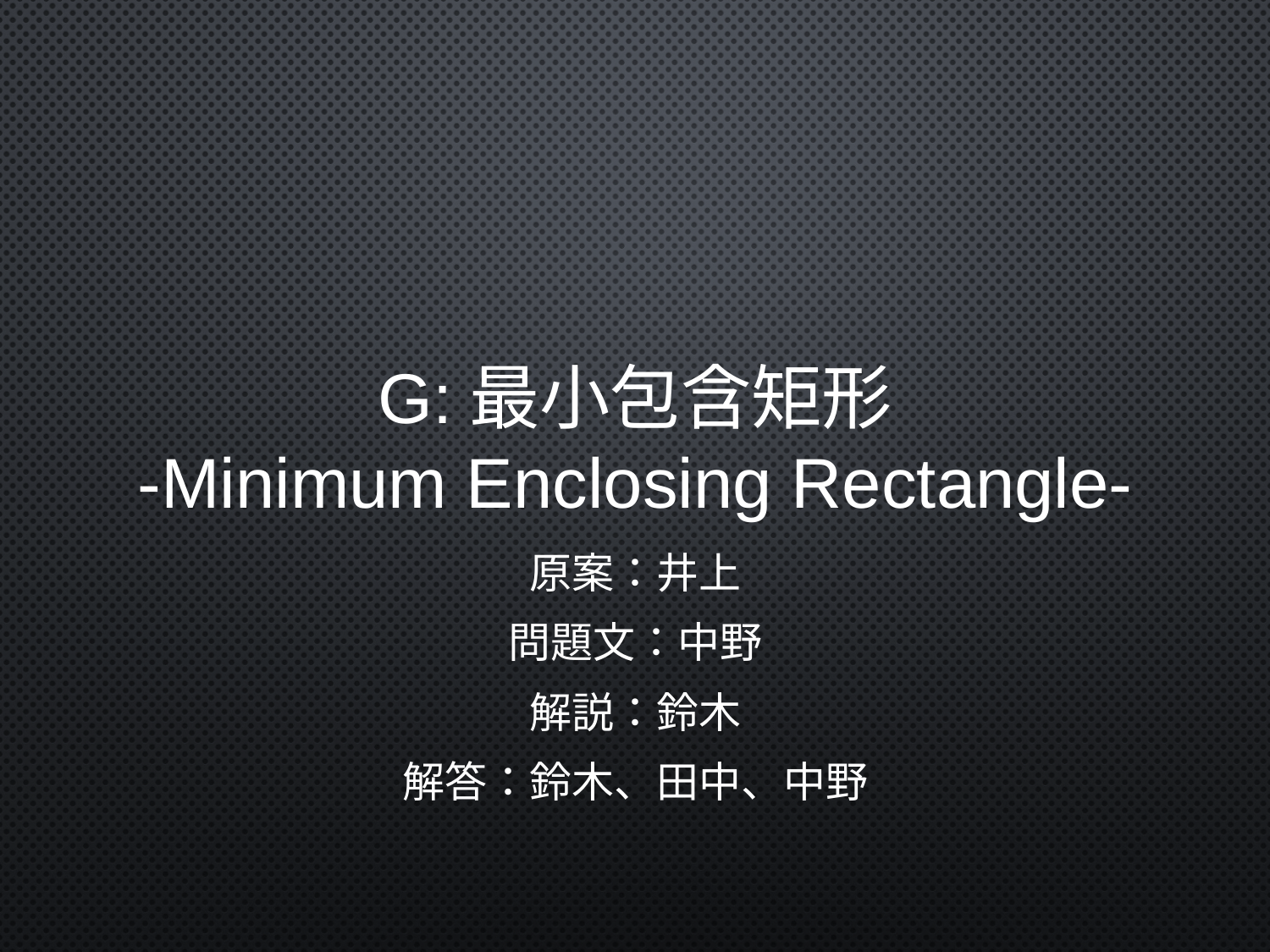

# G:最小包含矩形 -Minimum Enclosing Rectangle-
原案：井上
問題文：中野
解説：鈴木
解答：鈴木、田中、中野